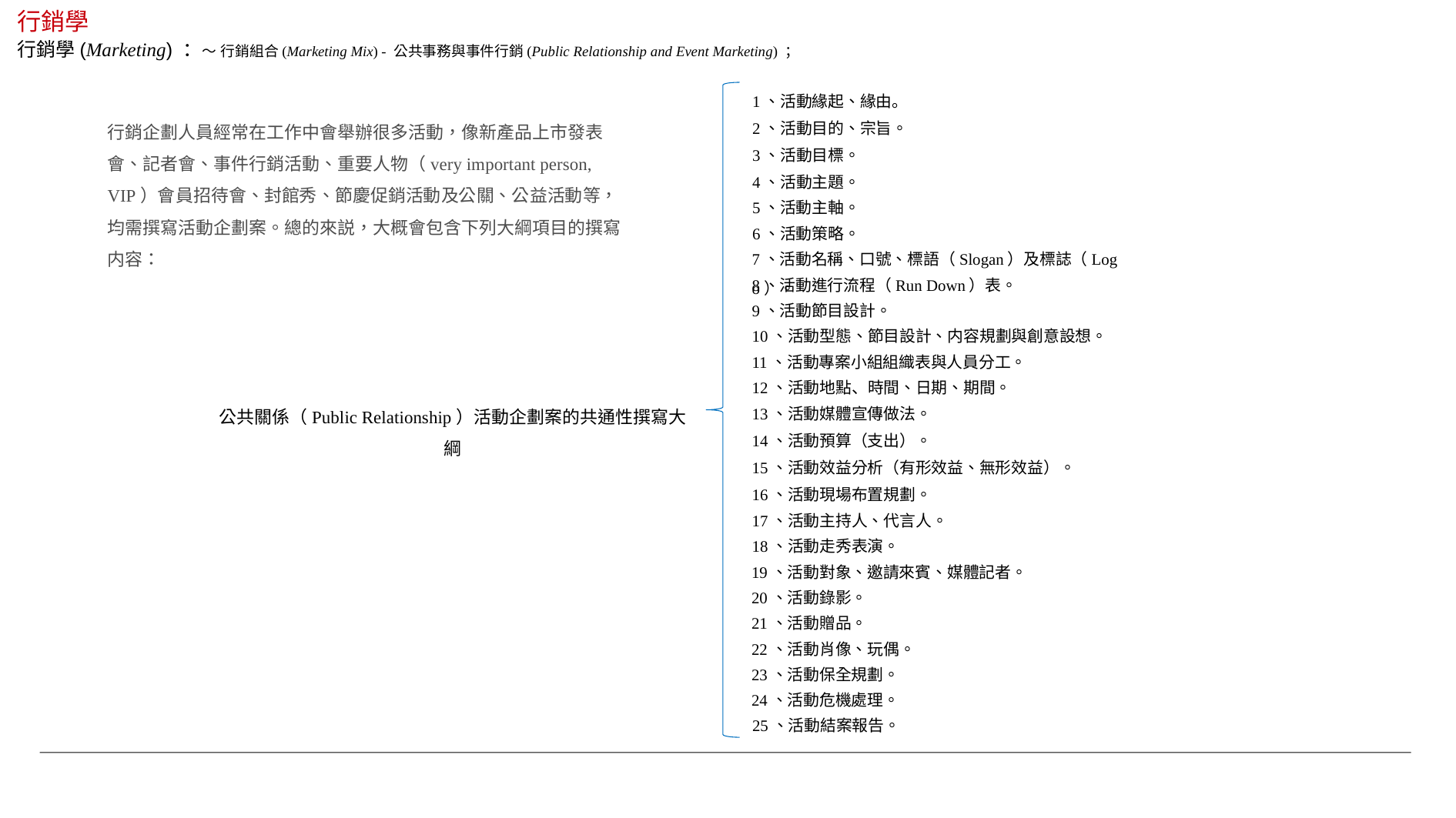

行銷學
行銷學(Marketing) ：～ 行銷組合(Marketing Mix) - 公共事務與事件行銷(Public Relationship and Event Marketing) ；
1、活動緣起、緣由。

2、活動目的、宗旨。
行銷企劃人員經常在工作中會舉辦很多活動，像新產品上市發表會、記者會、事件行銷活動、重要人物（very important person, VIP）會員招待會、封館秀、節慶促銷活動及公關、公益活動等，均需撰寫活動企劃案。總的來説，大概會包含下列大綱項目的撰寫内容：
3、活動目標。
4、活動主題。
5、活動主軸。
6、活動策略。
7、活動名稱、口號、標語（Slogan）及標誌（Logo）。
8、活動進行流程（Run Down）表。
9、活動節目設計。
10、活動型態、節目設計、内容規劃與創意設想。
11、活動專案小組組織表與人員分工。
12、活動地點、時間、日期、期間。
13、活動媒體宣傳做法。
公共關係（Public Relationship）活動企劃案的共通性撰寫大綱
14、活動預算（支出）。
15、活動效益分析（有形效益、無形效益）。
16、活動現場布置規劃。
17、活動主持人、代言人。
18、活動走秀表演。
19、活動對象、邀請來賓、媒體記者。
20、活動錄影。
21、活動贈品。
22、活動肖像、玩偶。
23、活動保全規劃。
24、活動危機處理。
25、活動結案報告。